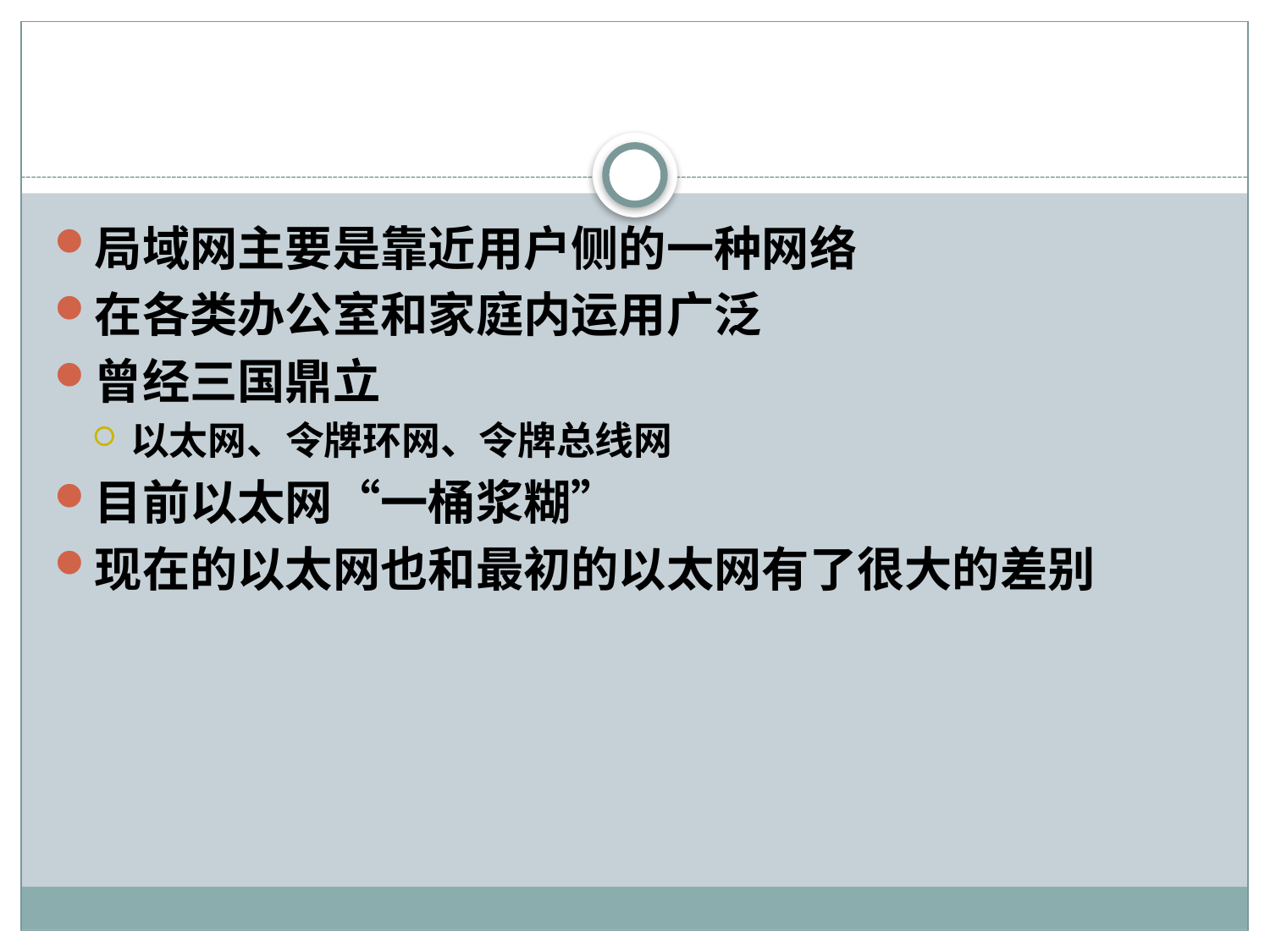

#
局域网主要是靠近用户侧的一种网络
在各类办公室和家庭内运用广泛
曾经三国鼎立
以太网、令牌环网、令牌总线网
目前以太网“一桶浆糊”
现在的以太网也和最初的以太网有了很大的差别